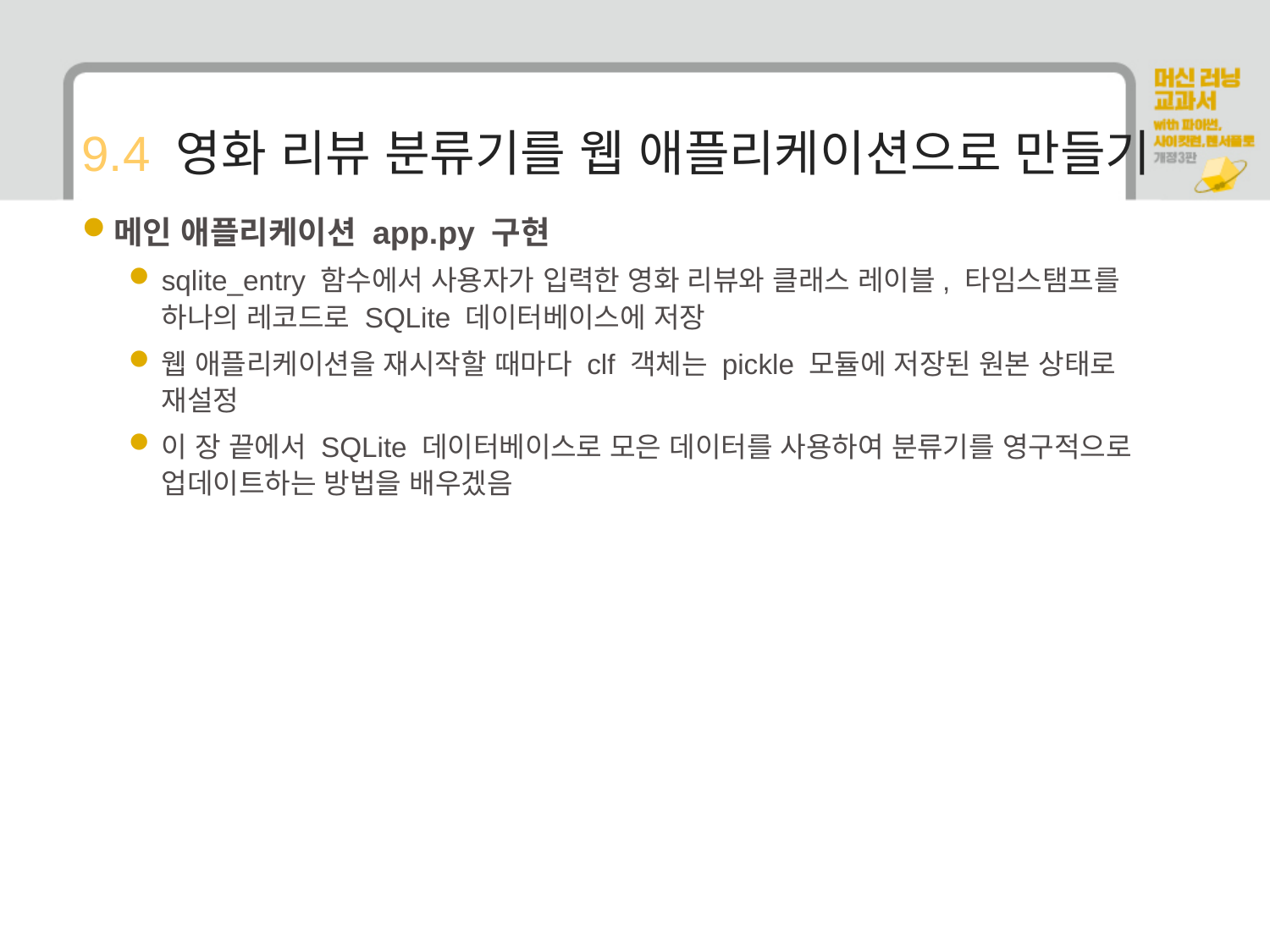

# 9.4 영화 리뷰 분류기를 웹 애플리케이션으로 만들기
메인 애플리케이션 app.py 구현
sqlite_entry 함수에서 사용자가 입력한 영화 리뷰와 클래스 레이블, 타임스탬프를 하나의 레코드로 SQLite 데이터베이스에 저장
웹 애플리케이션을 재시작할 때마다 clf 객체는 pickle 모듈에 저장된 원본 상태로 재설정
이 장 끝에서 SQLite 데이터베이스로 모은 데이터를 사용하여 분류기를 영구적으로 업데이트하는 방법을 배우겠음